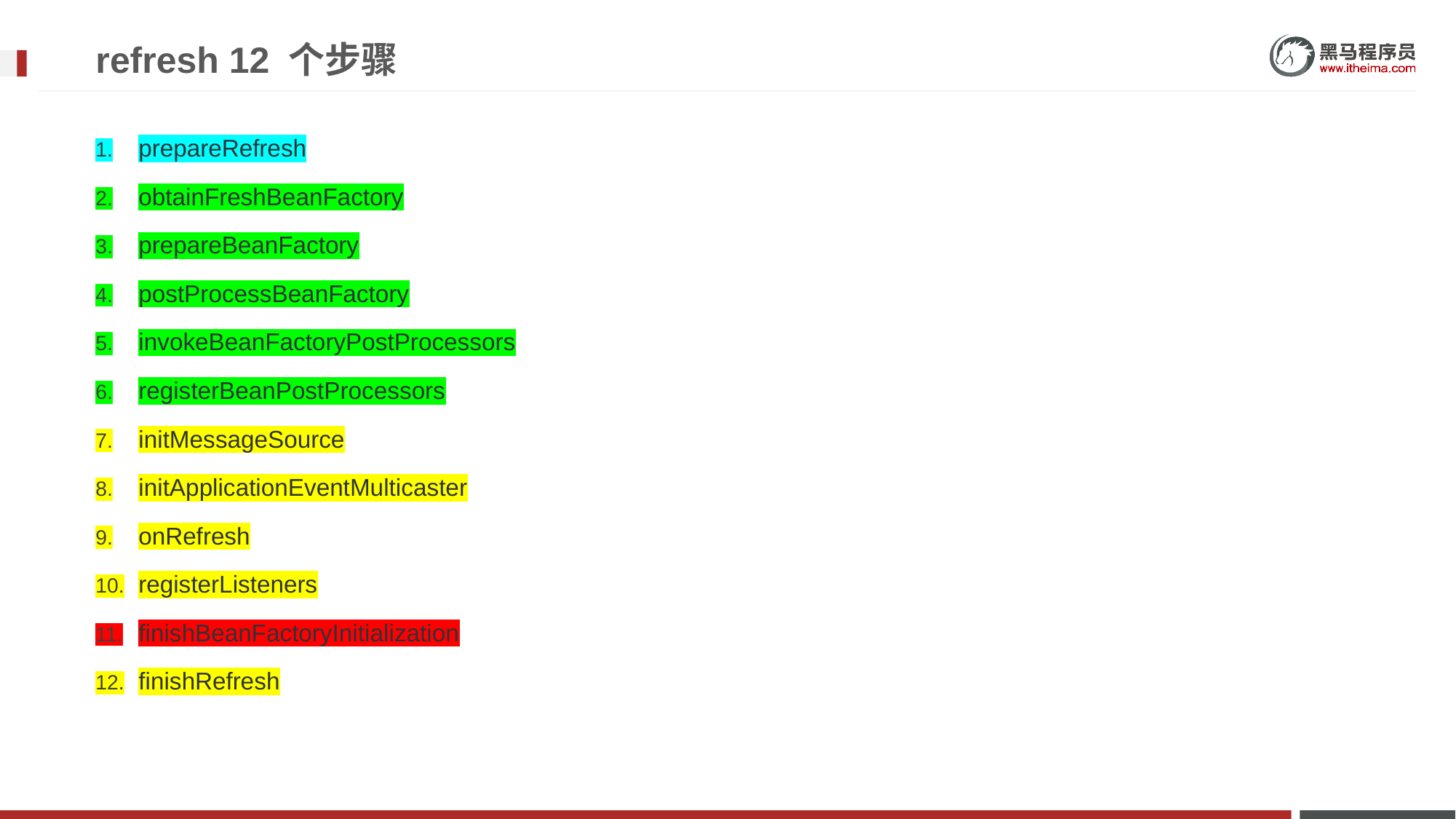

# refresh 12 个步骤
prepareRefresh
obtainFreshBeanFactory
prepareBeanFactory
postProcessBeanFactory
invokeBeanFactoryPostProcessors
registerBeanPostProcessors
initMessageSource
initApplicationEventMulticaster
onRefresh
registerListeners
finishBeanFactoryInitialization
finishRefresh